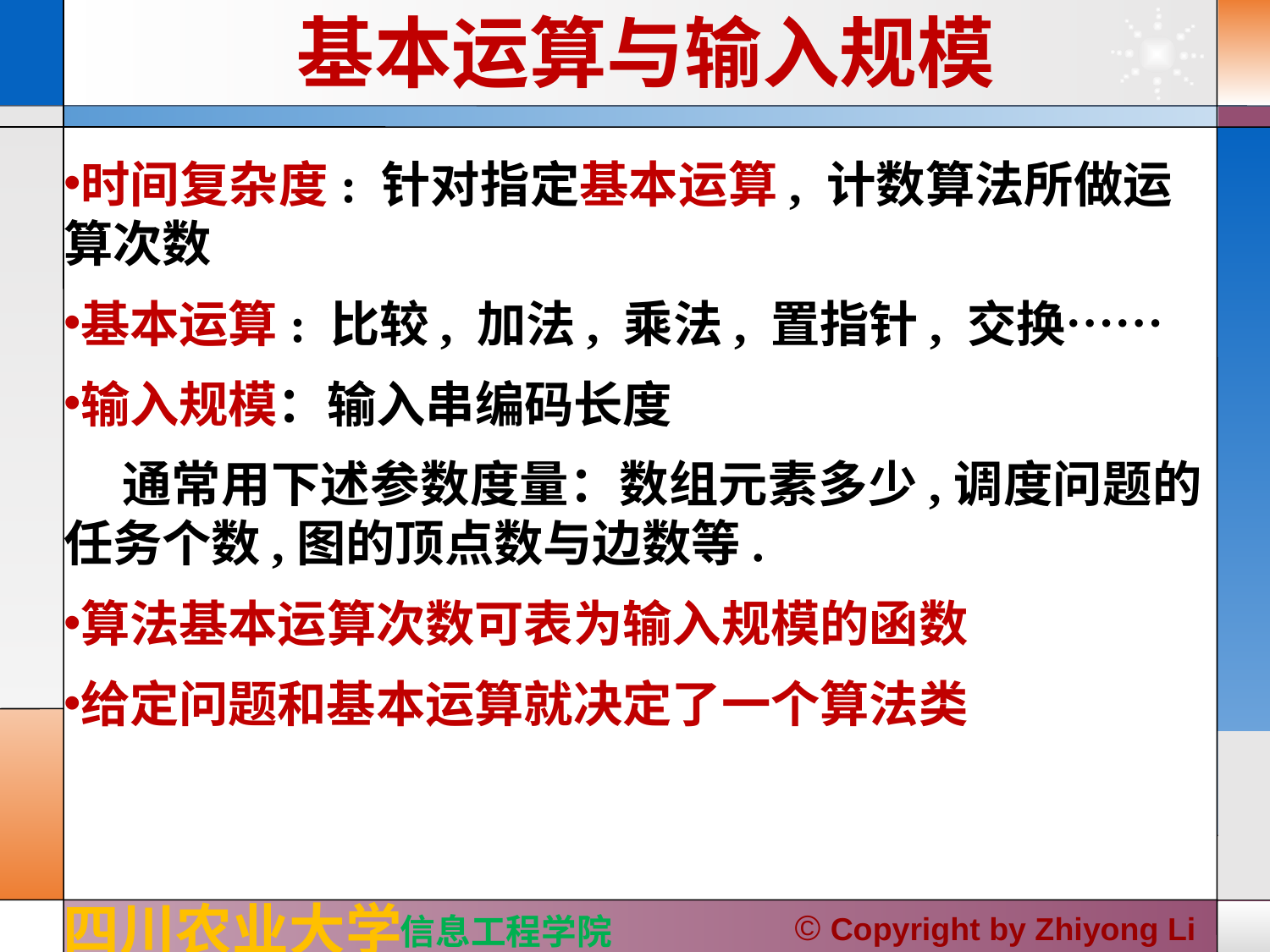

# 基本运算与输入规模
时间复杂度: 针对指定基本运算, 计数算法所做运算次数
基本运算: 比较, 加法, 乘法, 置指针, 交换……
输入规模：输入串编码长度
    通常用下述参数度量：数组元素多少,调度问题的任务个数,图的顶点数与边数等.
算法基本运算次数可表为输入规模的函数
给定问题和基本运算就决定了一个算法类